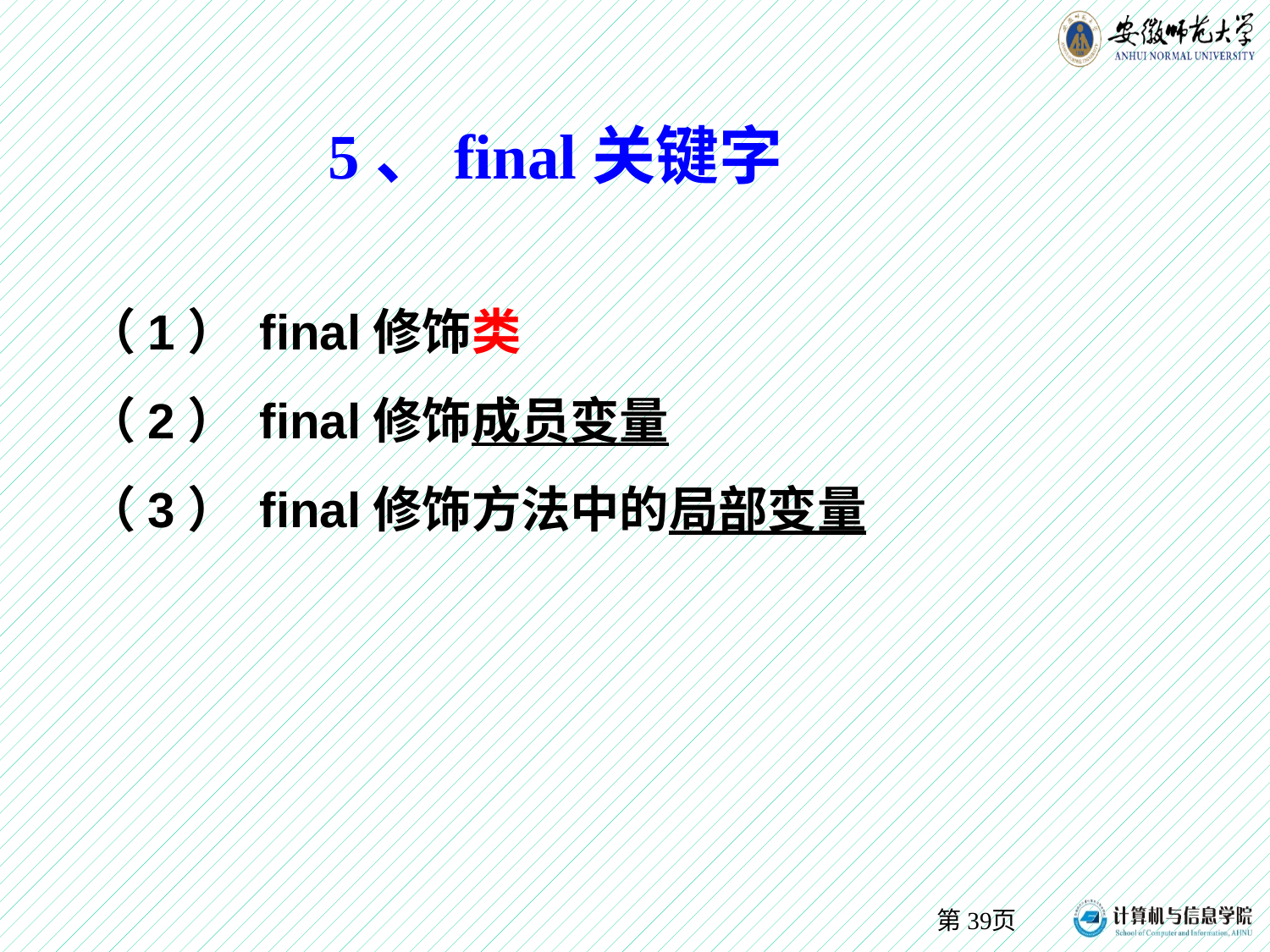

# 5、final关键字
（1） final修饰类
（2） final修饰成员变量
（3） final修饰方法中的局部变量
第39页